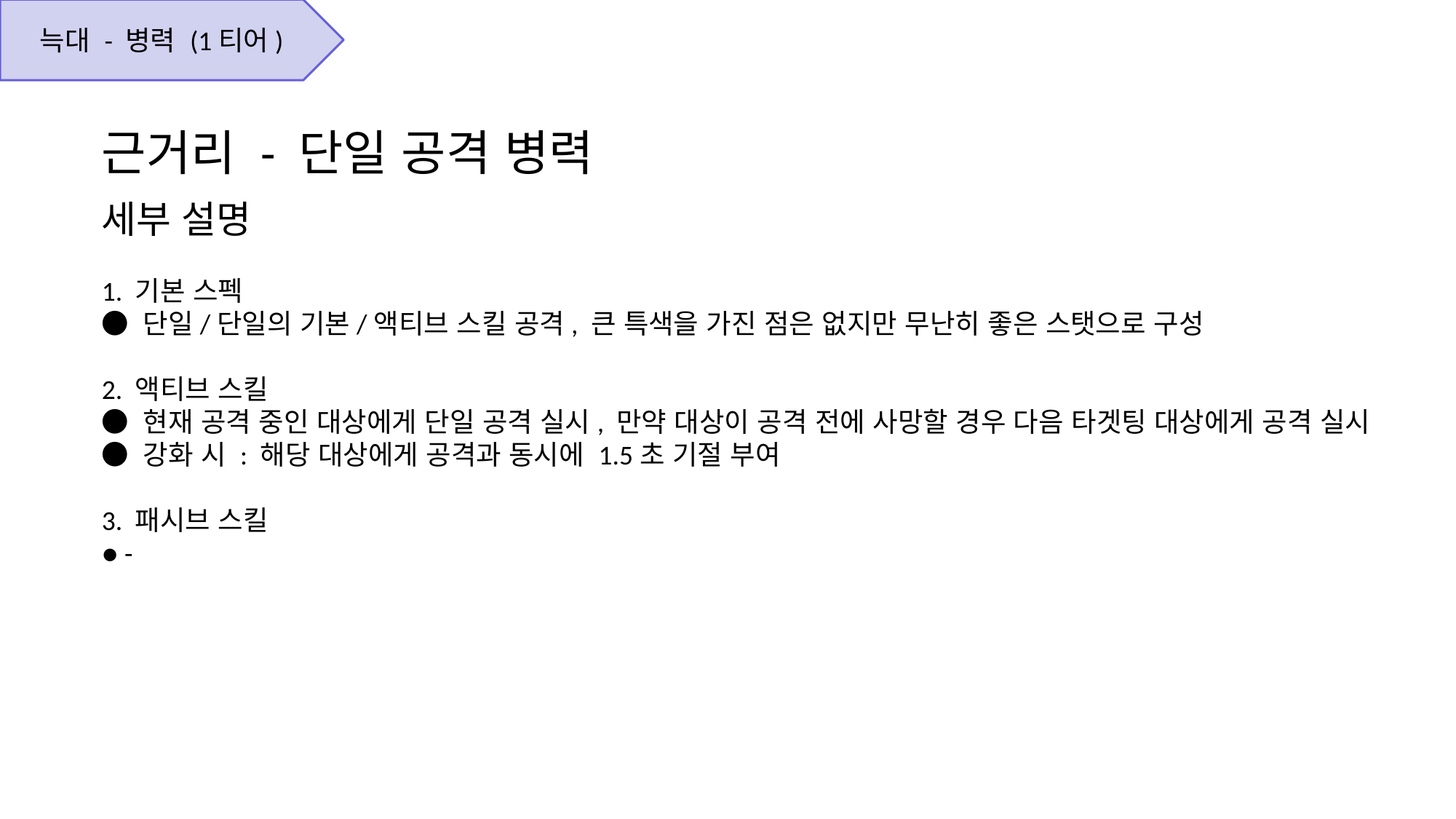

늑대 - 병력 (1티어)
근거리 - 단일 공격 병력
세부 설명

1. 기본 스펙
● 단일/단일의 기본/액티브 스킬 공격, 큰 특색을 가진 점은 없지만 무난히 좋은 스탯으로 구성

2. 액티브 스킬
● 현재 공격 중인 대상에게 단일 공격 실시, 만약 대상이 공격 전에 사망할 경우 다음 타겟팅 대상에게 공격 실시
● 강화 시 : 해당 대상에게 공격과 동시에 1.5초 기절 부여

3. 패시브 스킬
● -